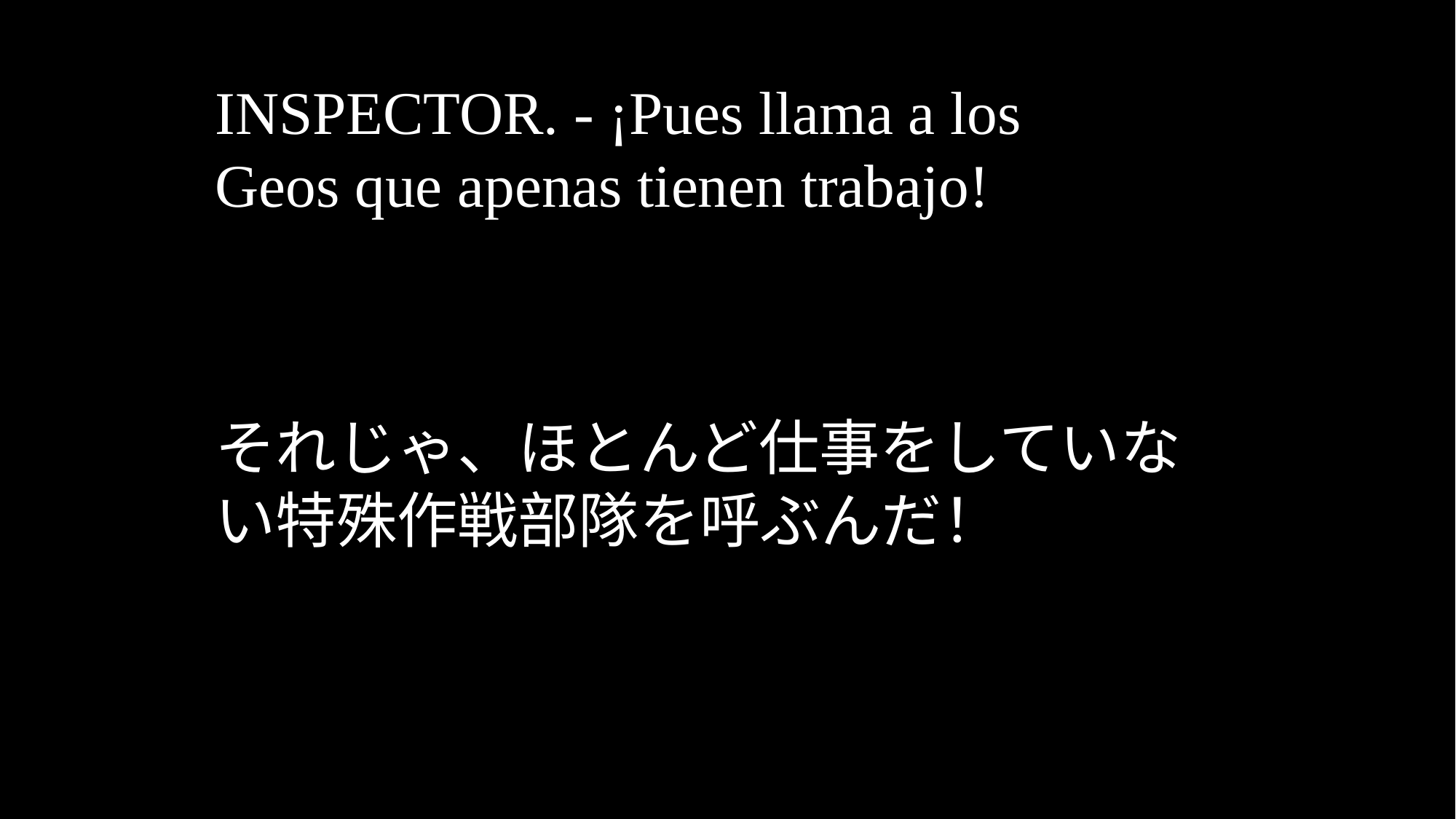

INSPECTOR. - ¡Pues llama a los Geos que apenas tienen trabajo!

それじゃ、ほとんど仕事をしていない特殊作戦部隊を呼ぶんだ！